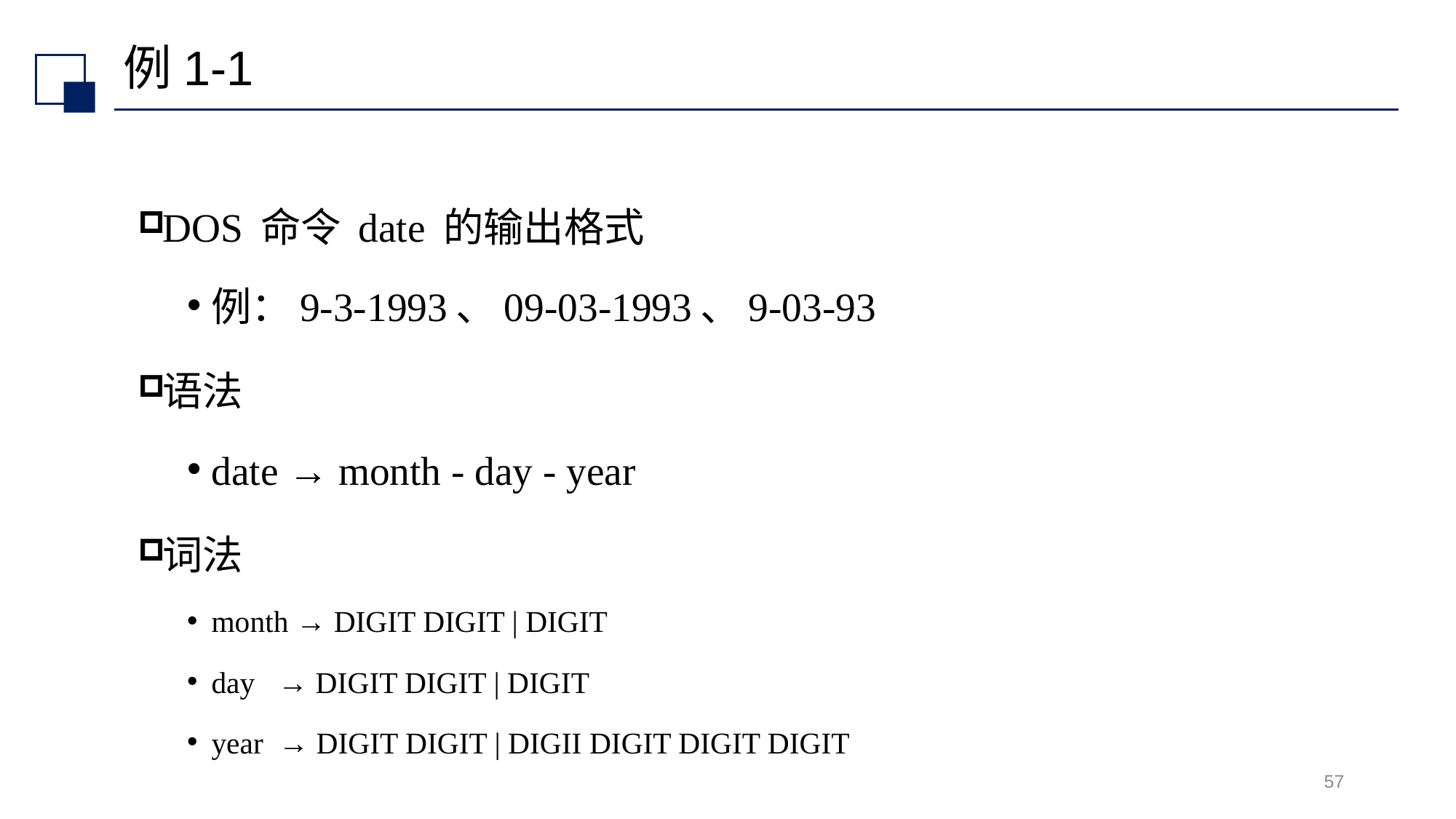

# 例1-1
DOS 命令 date 的输出格式
例：9-3-1993、09-03-1993、9-03-93
语法
date → month - day - year
词法
month → DIGIT DIGIT | DIGIT
day   → DIGIT DIGIT | DIGIT
year  → DIGIT DIGIT | DIGII DIGIT DIGIT DIGIT
57